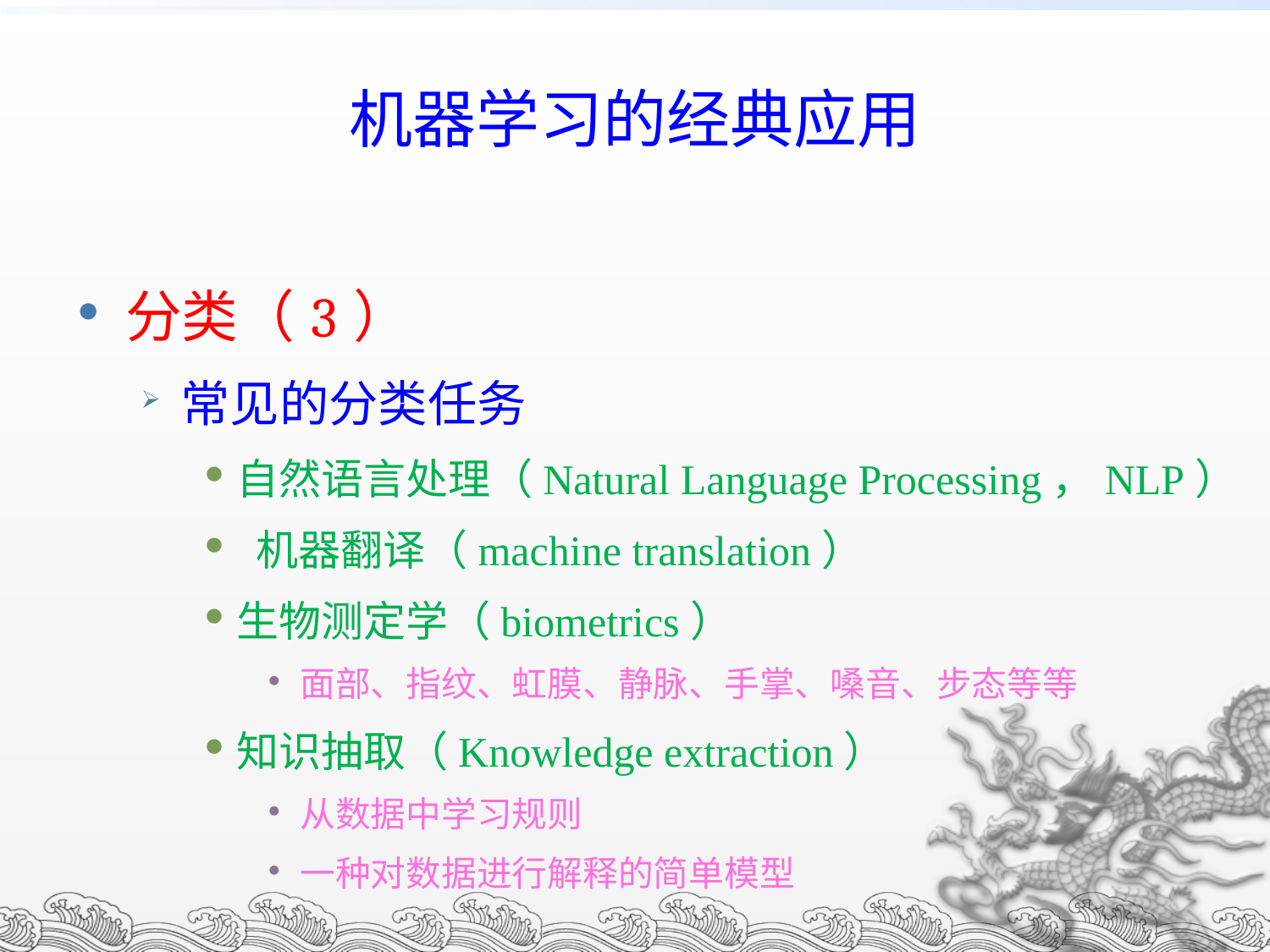

# 机器学习的经典应用
分类（3）
常见的分类任务
自然语言处理（Natural Language Processing，NLP）
 机器翻译（machine translation）
生物测定学（biometrics）
面部、指纹、虹膜、静脉、手掌、嗓音、步态等等
知识抽取（Knowledge extraction）
从数据中学习规则
一种对数据进行解释的简单模型